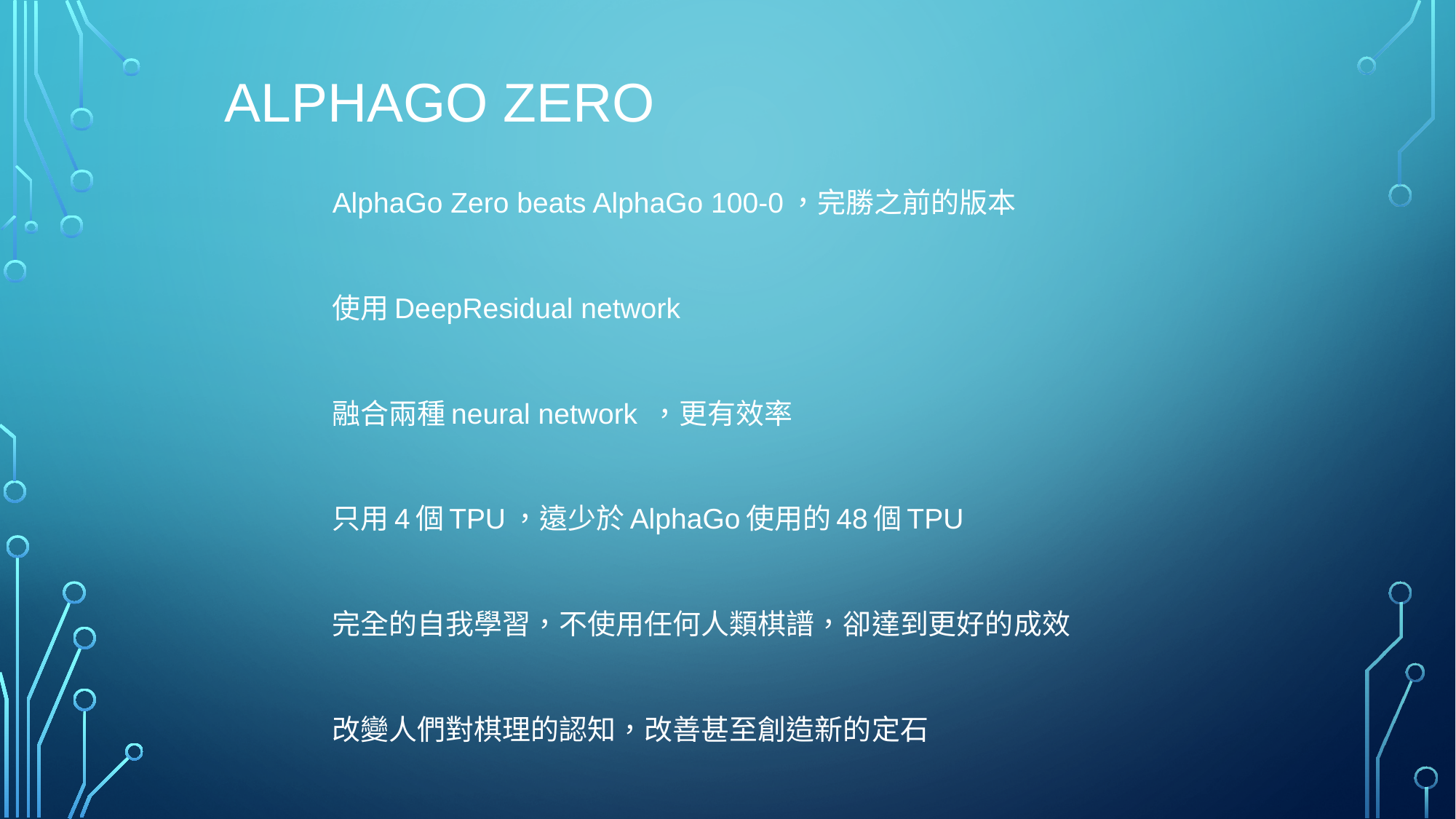

# Alphago zero
AlphaGo Zero beats AlphaGo 100-0，完勝之前的版本

使用DeepResidual network

融合兩種neural network ，更有效率

只用4個TPU，遠少於AlphaGo使用的48個TPU

完全的自我學習，不使用任何人類棋譜，卻達到更好的成效

改變人們對棋理的認知，改善甚至創造新的定石